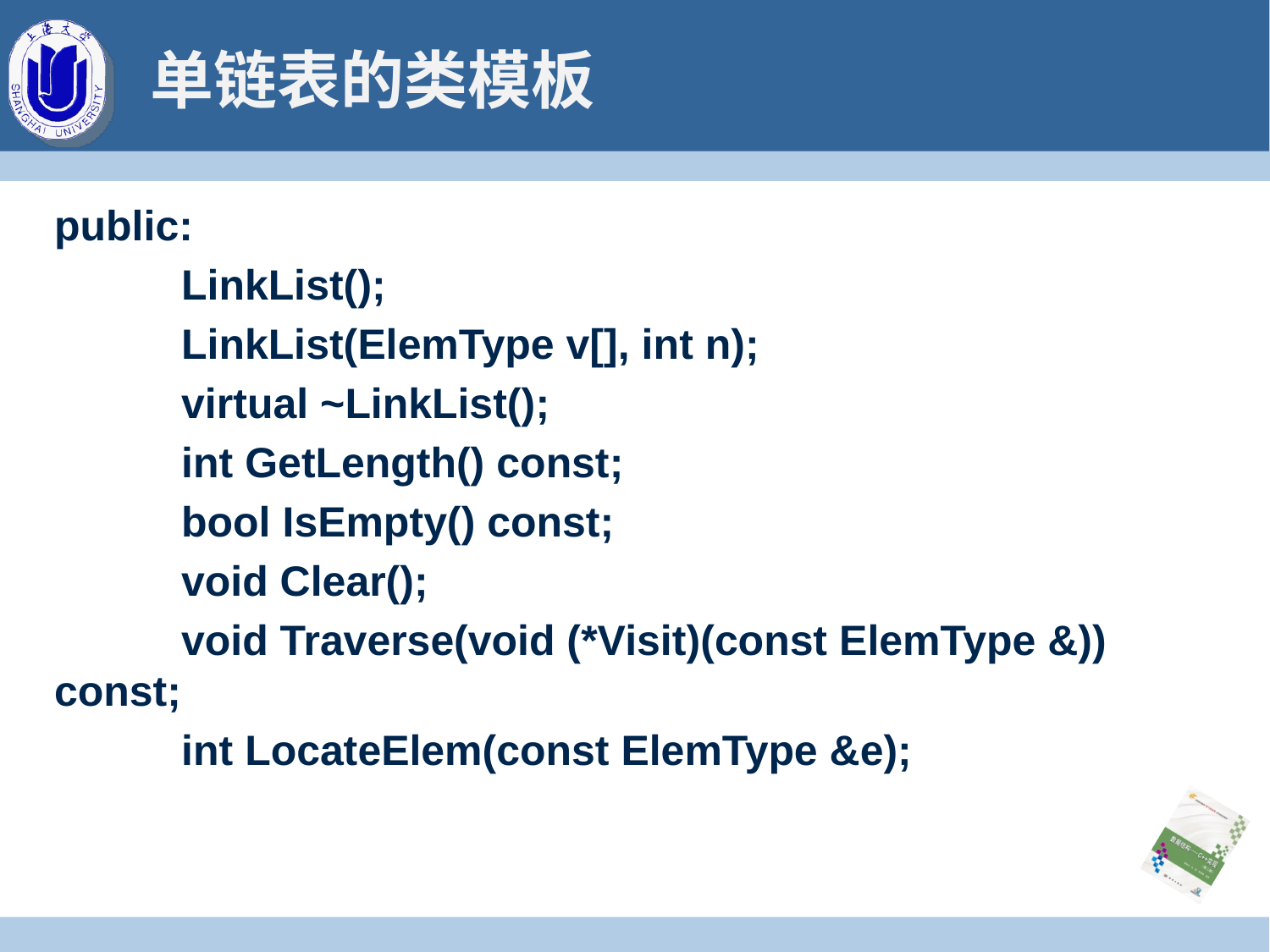

# 单链表的类模板
public:
	LinkList();
	LinkList(ElemType v[], int n);
	virtual ~LinkList();
	int GetLength() const;
	bool IsEmpty() const;
	void Clear();
	void Traverse(void (*Visit)(const ElemType &)) const;
	int LocateElem(const ElemType &e);